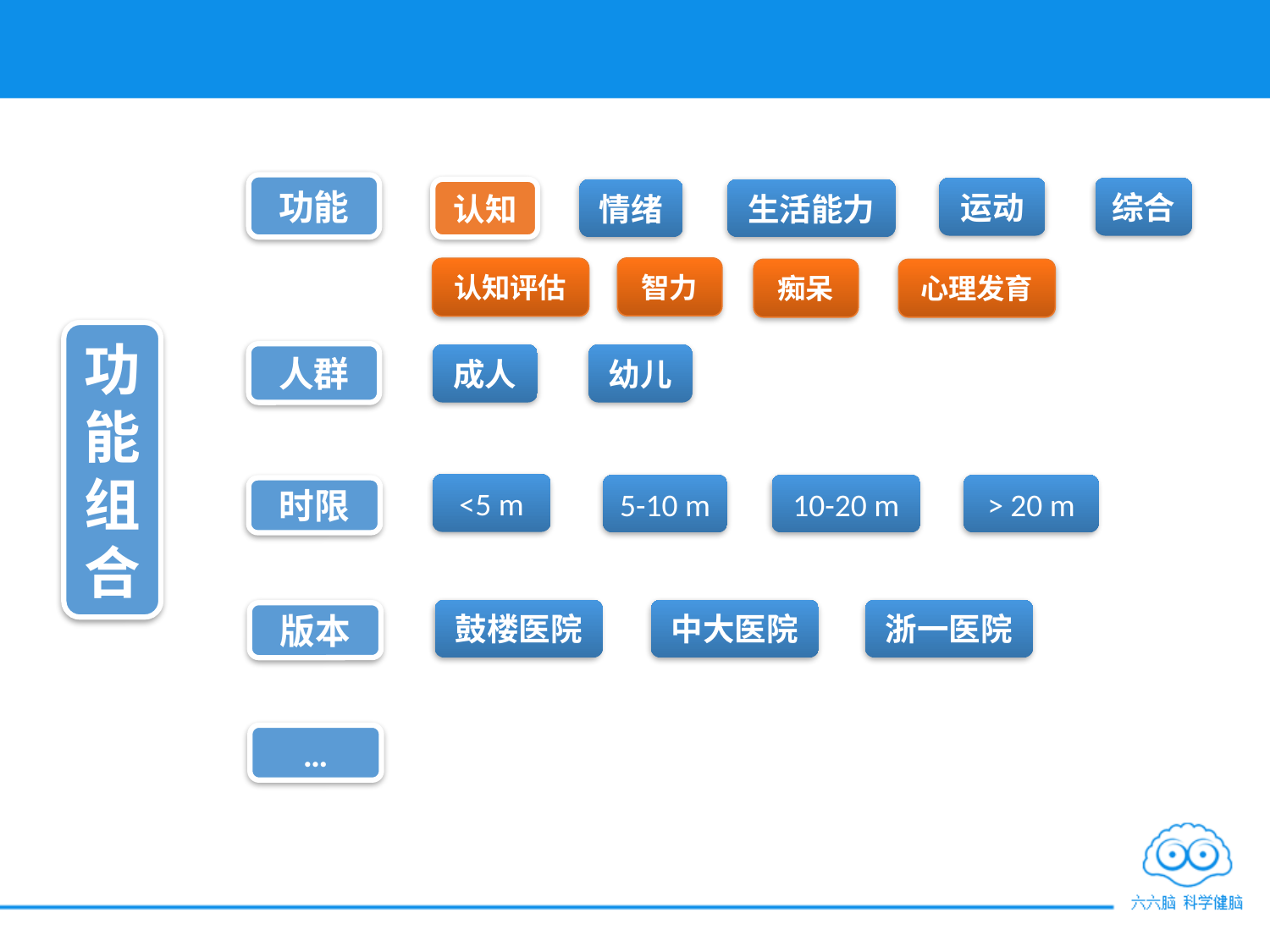

功能
运动
综合
情绪
生活能力
认知
智力
认知评估
痴呆
心理发育
人群
成人
幼儿
功能组合
<5 m
5-10 m
10-20 m
> 20 m
时限
鼓楼医院
中大医院
浙一医院
版本
…